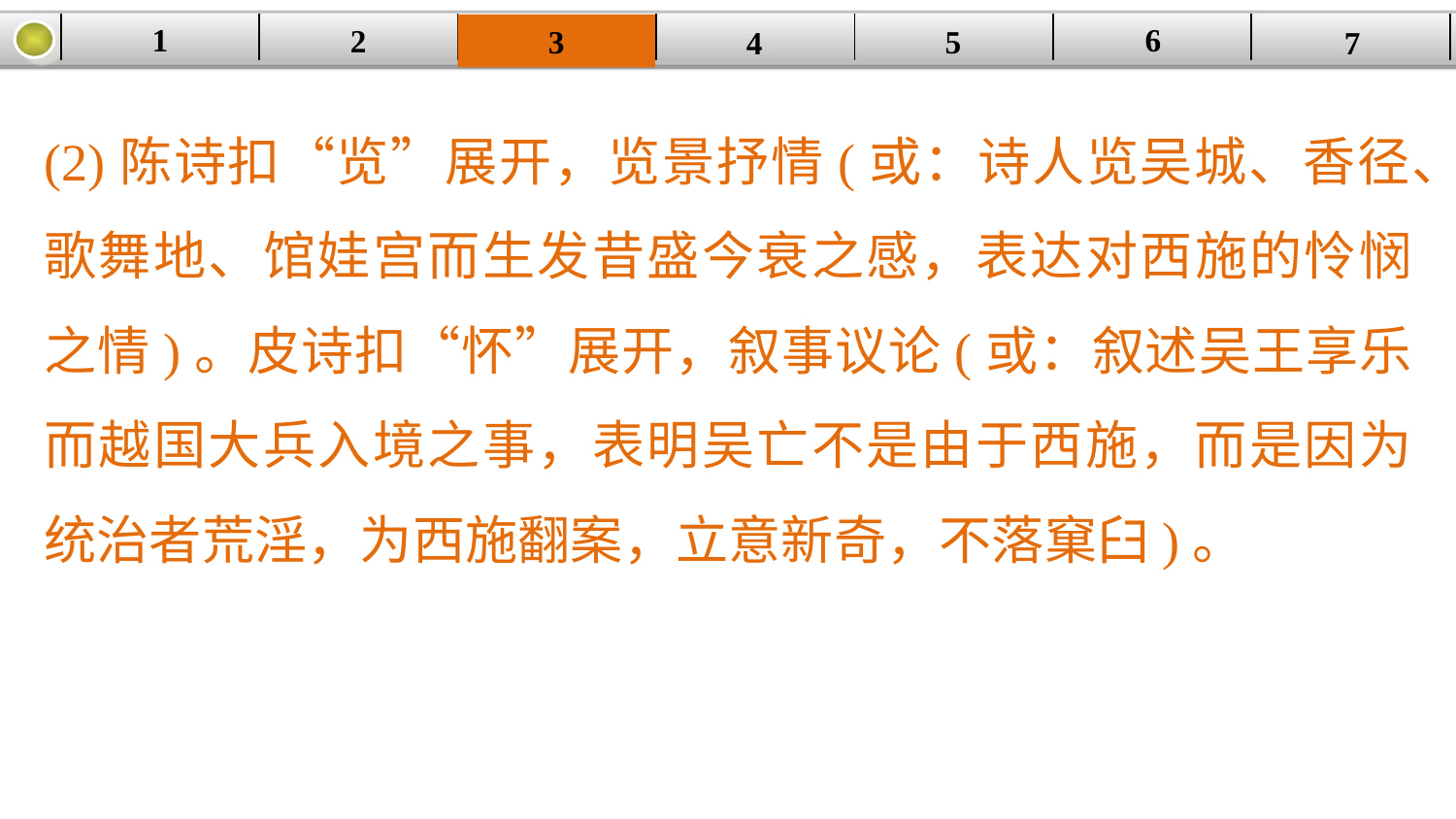

1
6
2
|  |  |  |  |  |  |  |
| --- | --- | --- | --- | --- | --- | --- |
3
5
7
4

(2)陈诗扣“览”展开，览景抒情(或：诗人览吴城、香径、歌舞地、馆娃宫而生发昔盛今衰之感，表达对西施的怜悯之情)。皮诗扣“怀”展开，叙事议论(或：叙述吴王享乐而越国大兵入境之事，表明吴亡不是由于西施，而是因为统治者荒淫，为西施翻案，立意新奇，不落窠臼)。